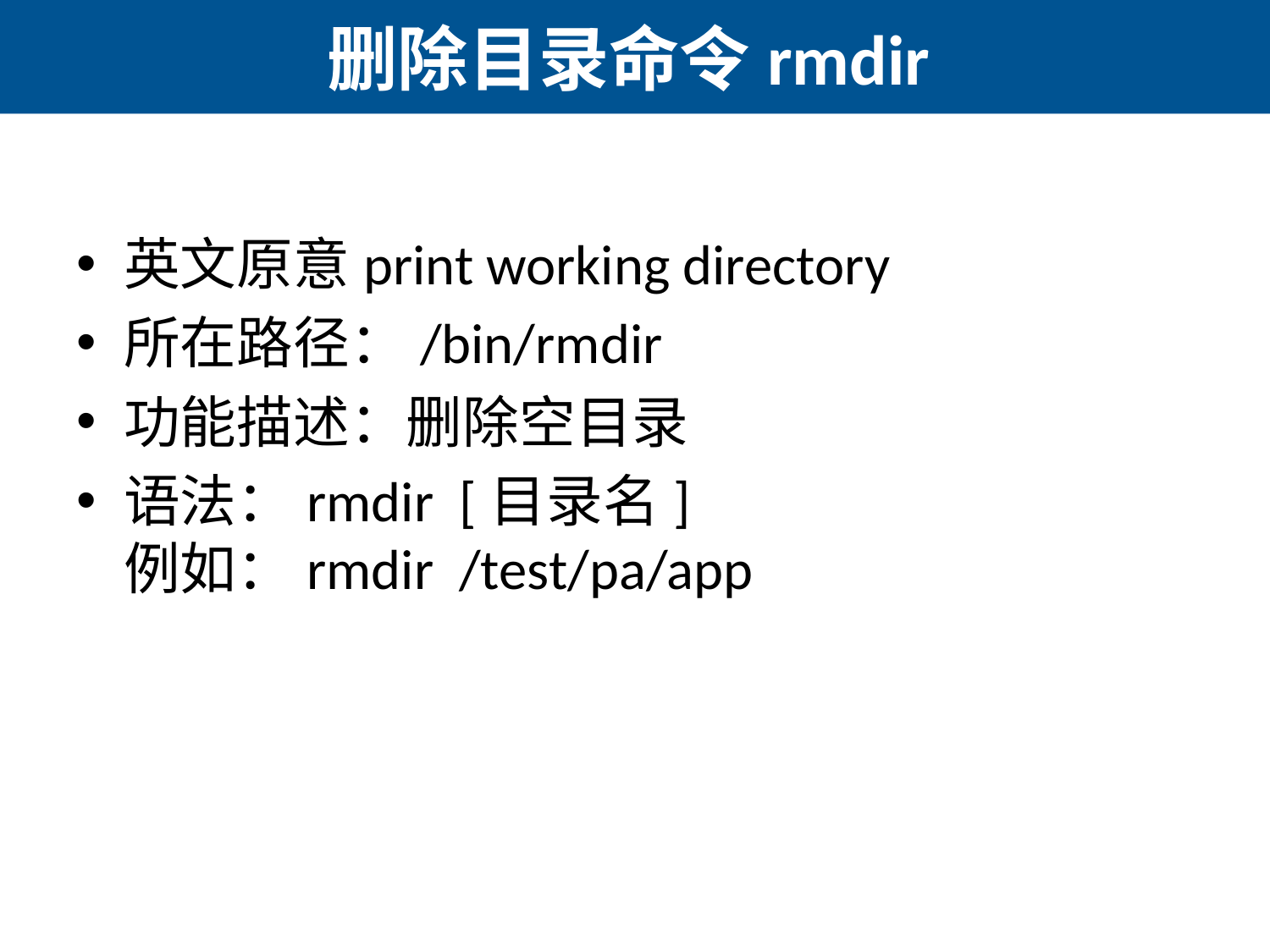

# 删除目录命令rmdir
英文原意print working directory
所在路径：/bin/rmdir
功能描述：删除空目录
语法：rmdir  [目录名]
例如：rmdir  /test/pa/app